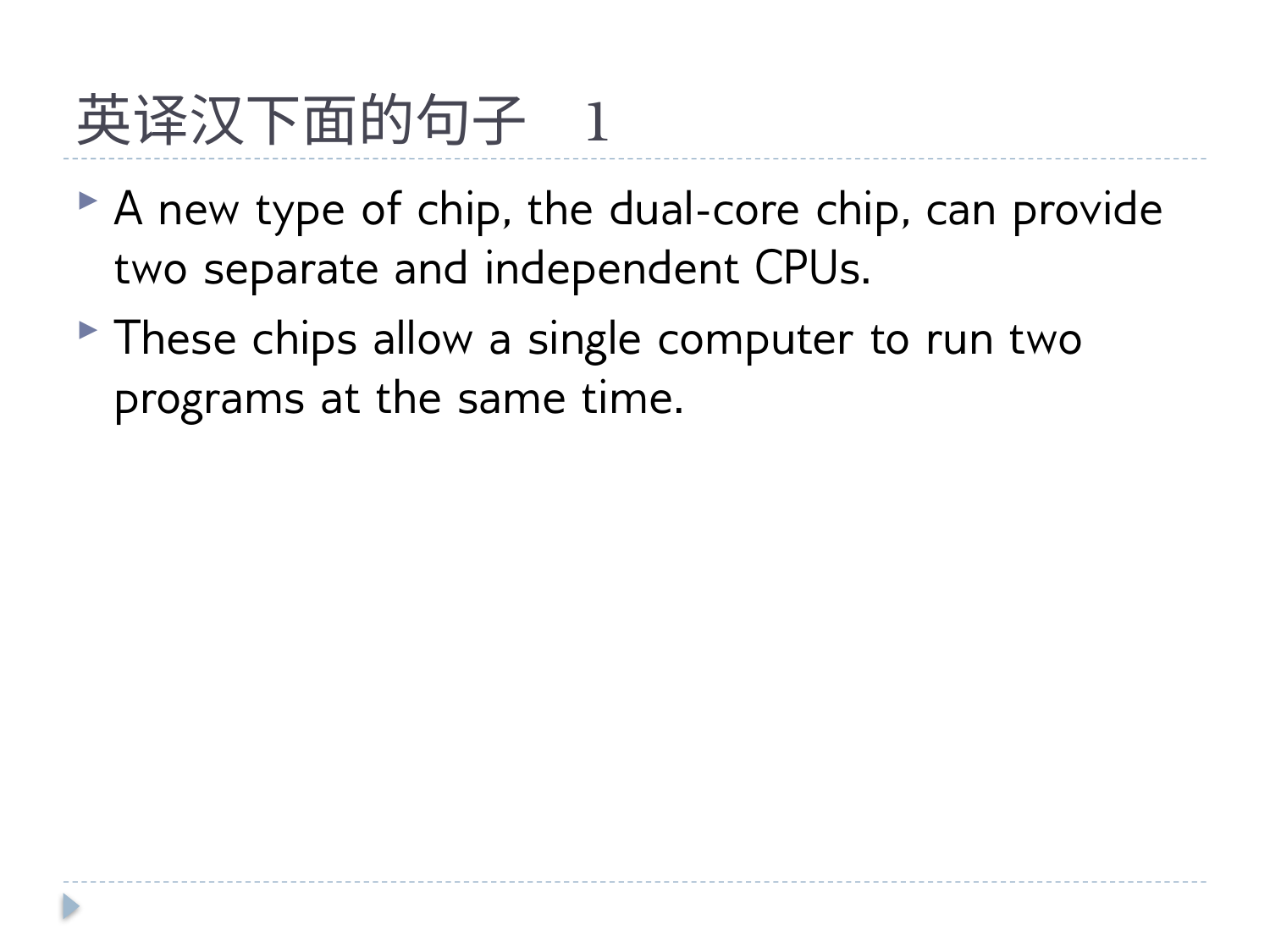

# 英译汉下面的句子   1
A new type of chip, the dual-core chip, can provide two separate and independent CPUs.
These chips allow a single computer to run two programs at the same time.